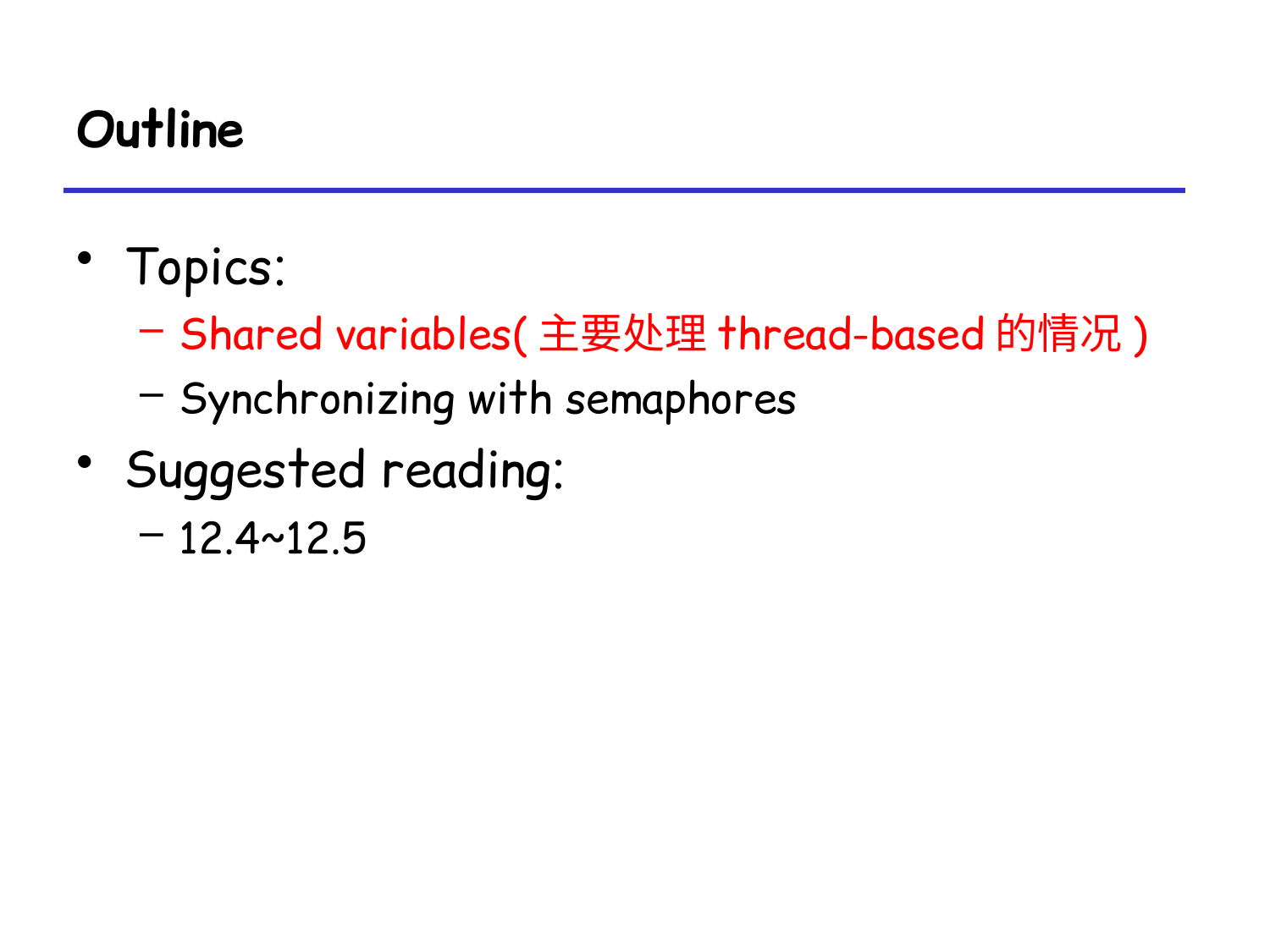

# Outline
Topics:
Shared variables(主要处理thread-based的情况)
Synchronizing with semaphores
Suggested reading:
12.4~12.5
2